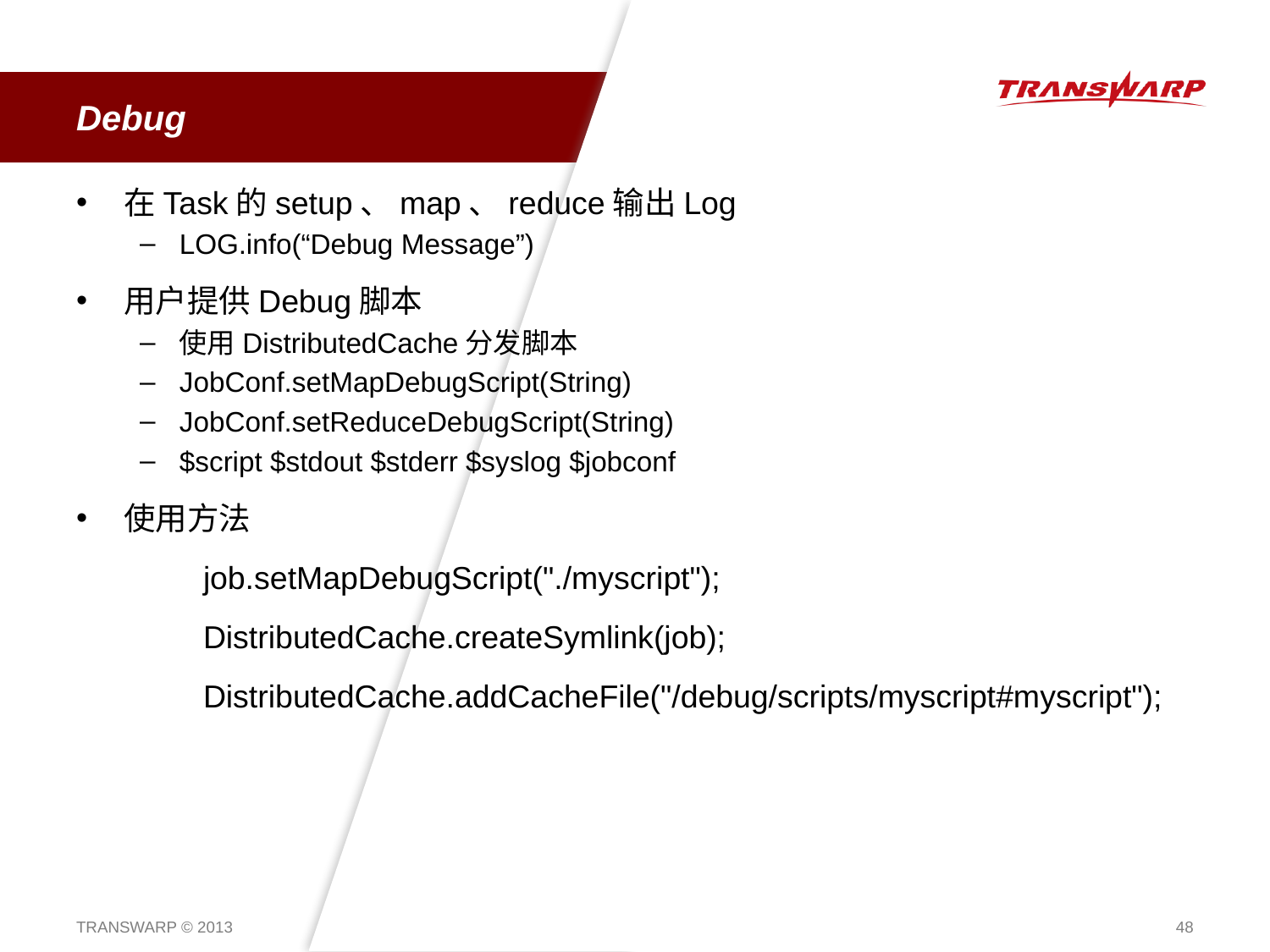

# Debug
在Task的setup、map、reduce输出Log
LOG.info(“Debug Message”)
用户提供Debug脚本
使用DistributedCache分发脚本
JobConf.setMapDebugScript(String)
JobConf.setReduceDebugScript(String)
$script $stdout $stderr $syslog $jobconf
使用方法
	job.setMapDebugScript("./myscript");
 	DistributedCache.createSymlink(job);
 	DistributedCache.addCacheFile("/debug/scripts/myscript#myscript");

TRANSWARP © 2013
48